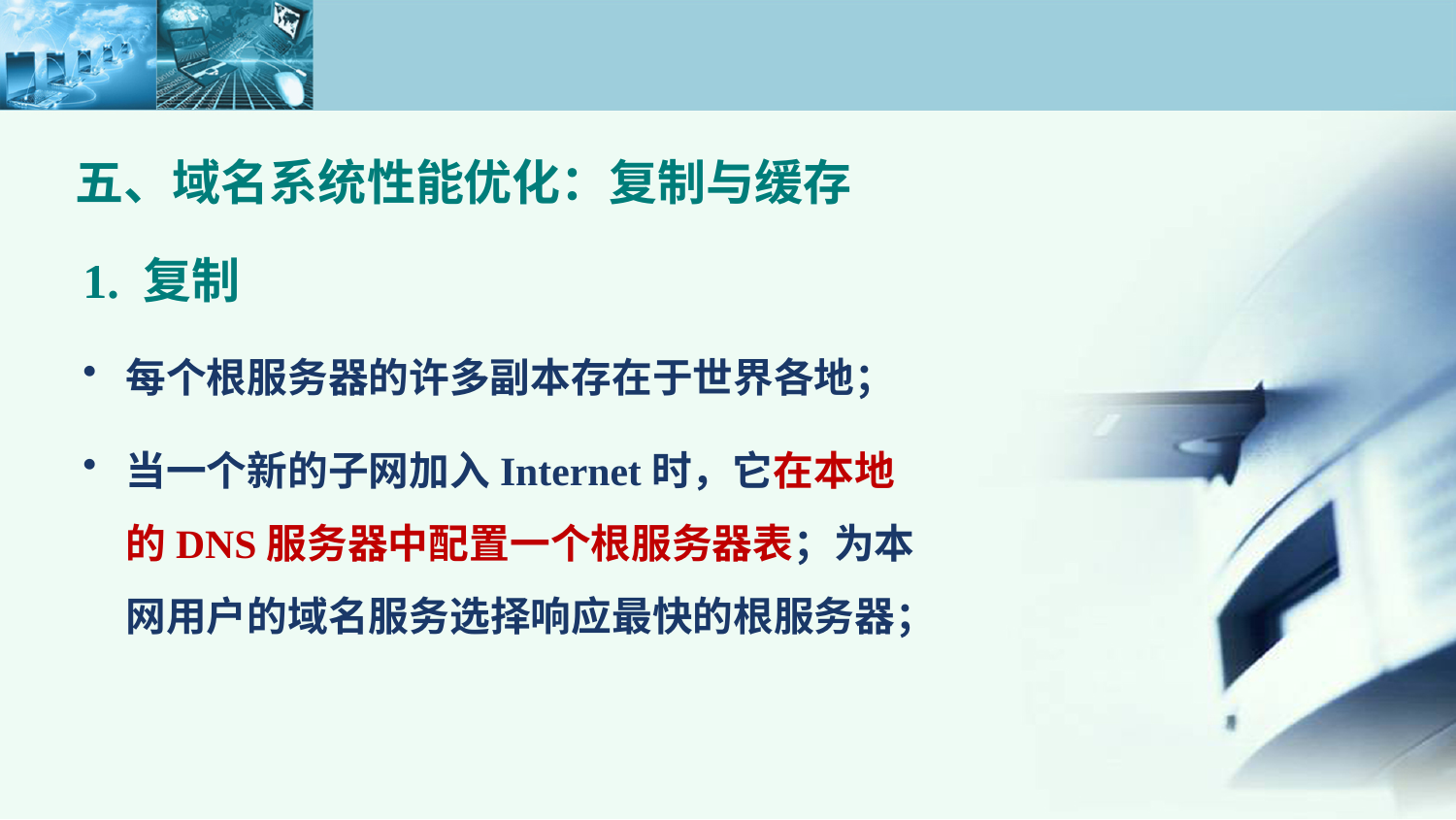

五、域名系统性能优化：复制与缓存
1. 复制
每个根服务器的许多副本存在于世界各地；
当一个新的子网加入Internet时，它在本地的DNS服务器中配置一个根服务器表；为本网用户的域名服务选择响应最快的根服务器；